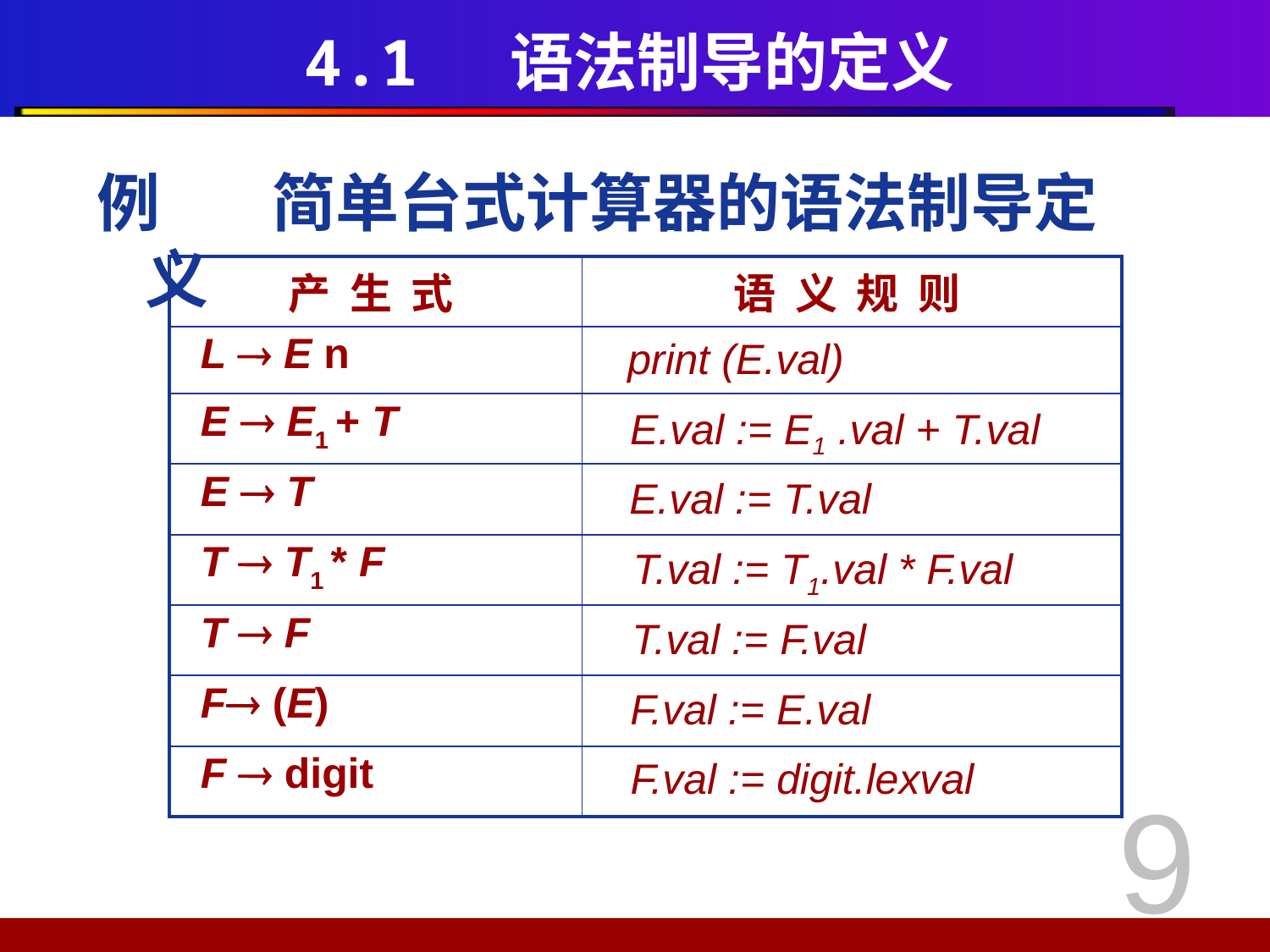

# 4.1  语法制导的定义
例	简单台式计算器的语法制导定义

| 产 生 式 | 语 义 规 则 |
| --- | --- |
| L → E n |  |
| E → E1 + T |  |
| E → T |  |
| T → T1 \* F |  |
| T → F |  |
| F→ (E) |  |
| F → digit |  |
print (E.val)
E.val := E1 .val + T.val
E.val := T.val
T.val := T1.val * F.val
T.val := F.val
F.val := E.val
F.val := digit.lexval
9